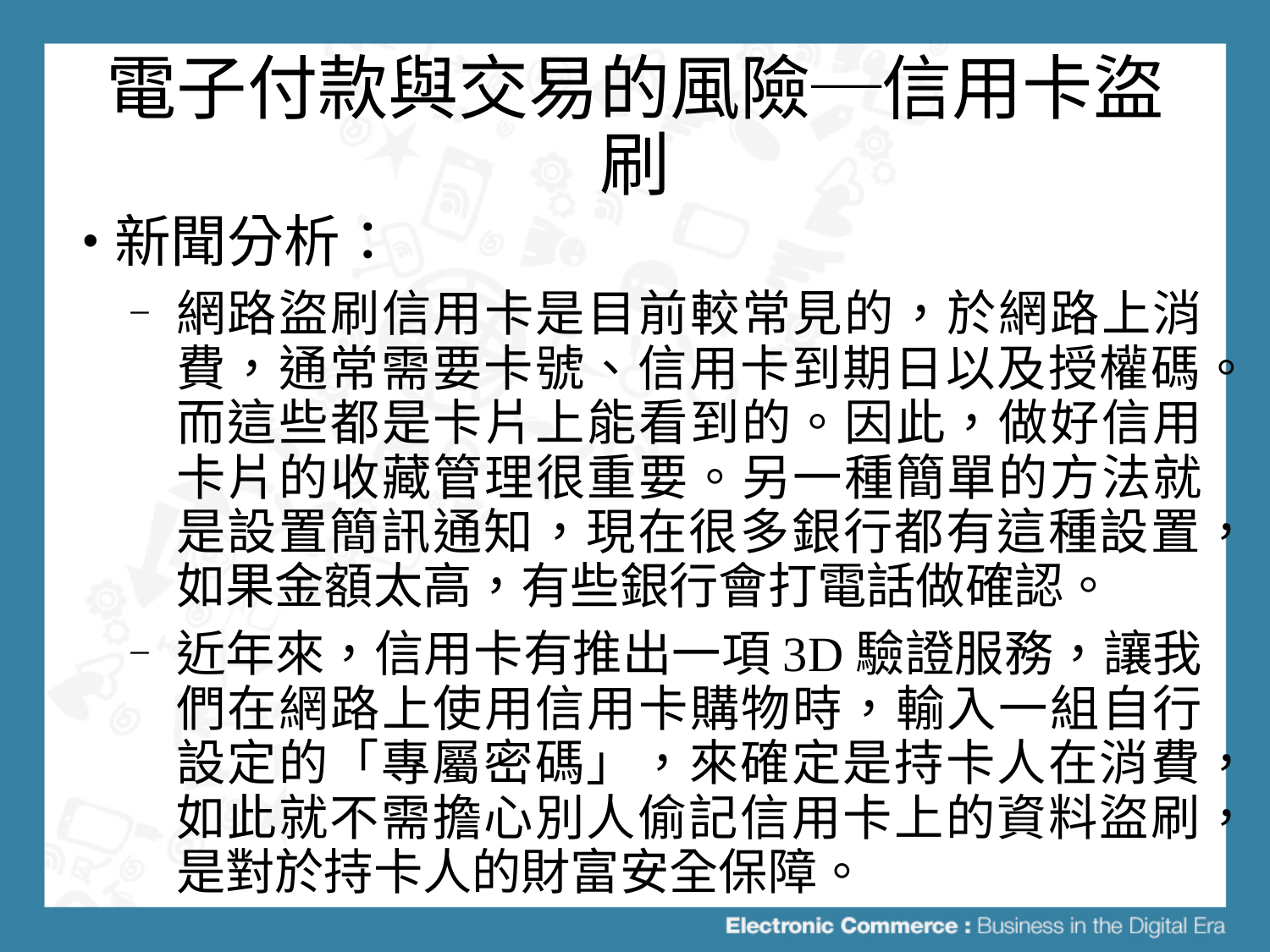

# 電子付款與交易的風險─信用卡盜刷
新聞分析：
網路盜刷信用卡是目前較常見的，於網路上消費，通常需要卡號、信用卡到期日以及授權碼。而這些都是卡片上能看到的。因此，做好信用卡片的收藏管理很重要。另一種簡單的方法就是設置簡訊通知，現在很多銀行都有這種設置，如果金額太高，有些銀行會打電話做確認。
近年來，信用卡有推出一項3D驗證服務，讓我們在網路上使用信用卡購物時，輸入一組自行設定的「專屬密碼」，來確定是持卡人在消費，如此就不需擔心別人偷記信用卡上的資料盜刷，是對於持卡人的財富安全保障。